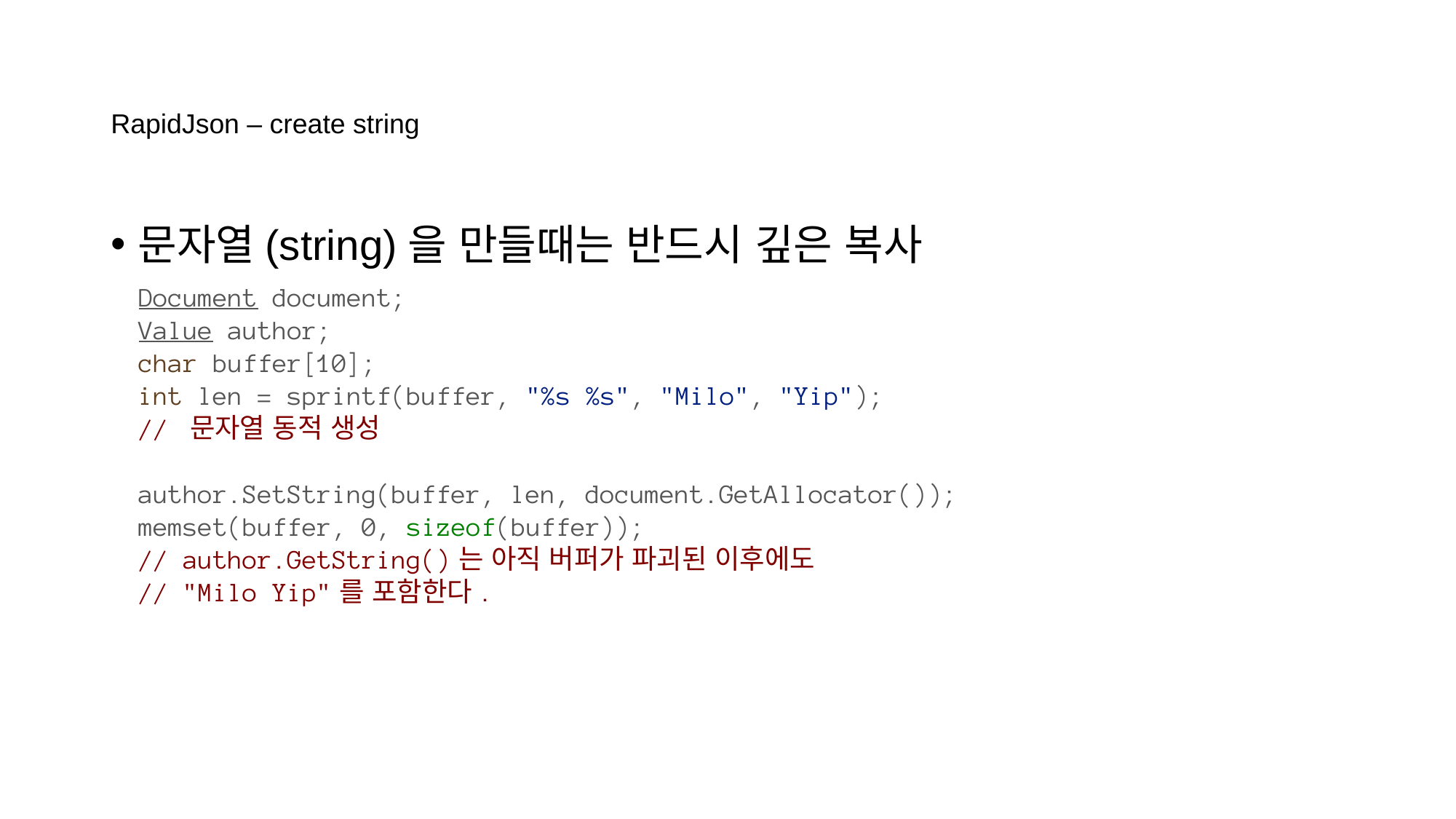

# RapidJson – create string
문자열(string)을 만들때는 반드시 깊은 복사
Document document;
Value author;
char buffer[10];
int len = sprintf(buffer, "%s %s", "Milo", "Yip");
// 문자열 동적 생성

author.SetString(buffer, len, document.GetAllocator());
memset(buffer, 0, sizeof(buffer));
// author.GetString()는 아직 버퍼가 파괴된 이후에도
// "Milo Yip"를 포함한다.